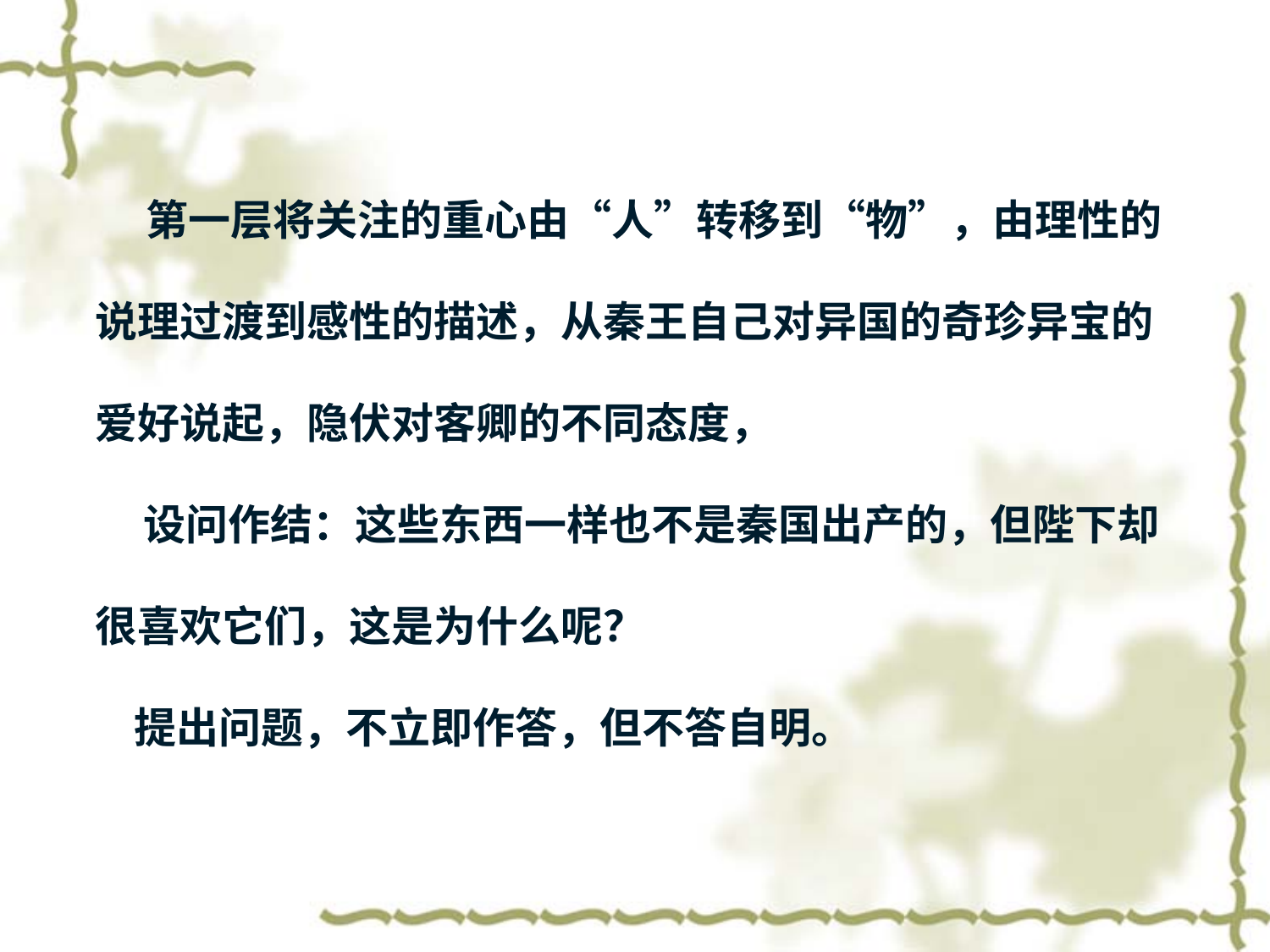

第一层将关注的重心由“人”转移到“物”，由理性的说理过渡到感性的描述，从秦王自己对异国的奇珍异宝的爱好说起，隐伏对客卿的不同态度，
    设问作结：这些东西一样也不是秦国出产的，但陛下却很喜欢它们，这是为什么呢？
   提出问题，不立即作答，但不答自明。